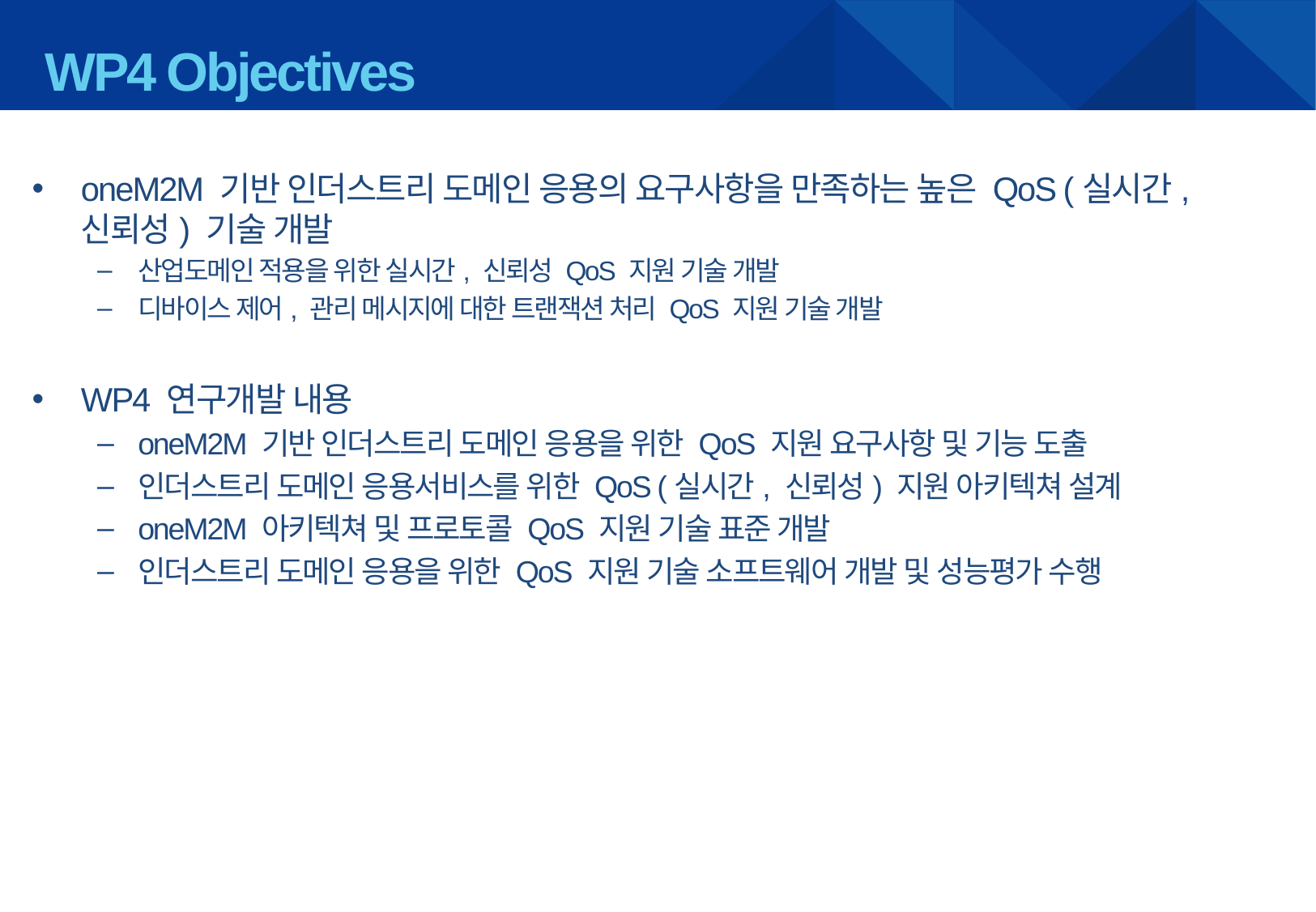

WP4 Objectives
oneM2M 기반 인더스트리 도메인 응용의 요구사항을 만족하는 높은 QoS (실시간, 신뢰성) 기술 개발
산업도메인 적용을 위한 실시간, 신뢰성 QoS 지원 기술 개발
디바이스 제어, 관리 메시지에 대한 트랜잭션 처리 QoS 지원 기술 개발

WP4 연구개발 내용
oneM2M 기반 인더스트리 도메인 응용을 위한 QoS 지원 요구사항 및 기능 도출
인더스트리 도메인 응용서비스를 위한 QoS (실시간, 신뢰성) 지원 아키텍쳐 설계
oneM2M 아키텍쳐 및 프로토콜 QoS 지원 기술 표준 개발
인더스트리 도메인 응용을 위한 QoS 지원 기술 소프트웨어 개발 및 성능평가 수행